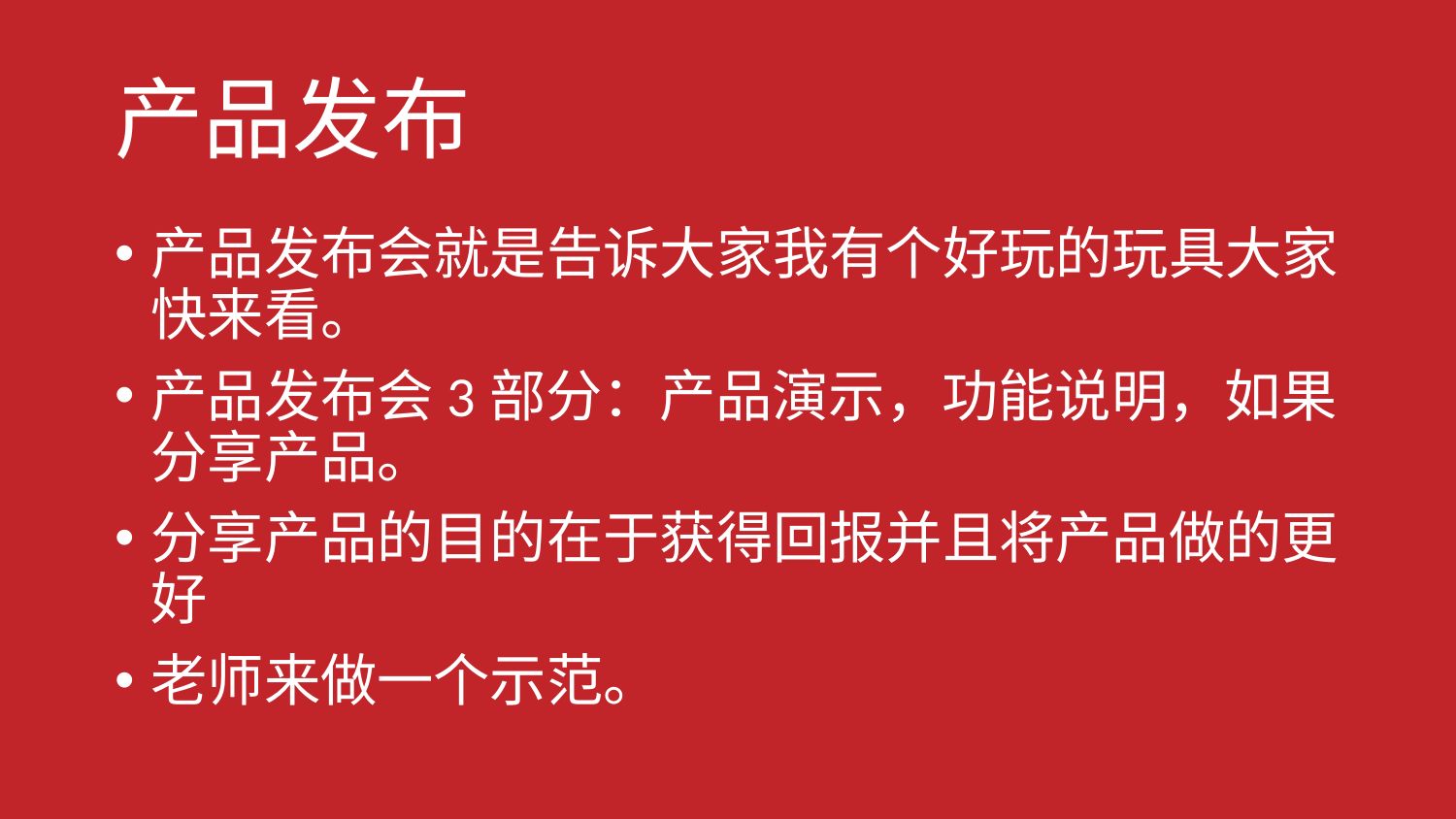

# 产品发布
产品发布会就是告诉大家我有个好玩的玩具大家快来看。
产品发布会3部分：产品演示，功能说明，如果分享产品。
分享产品的目的在于获得回报并且将产品做的更好
老师来做一个示范。